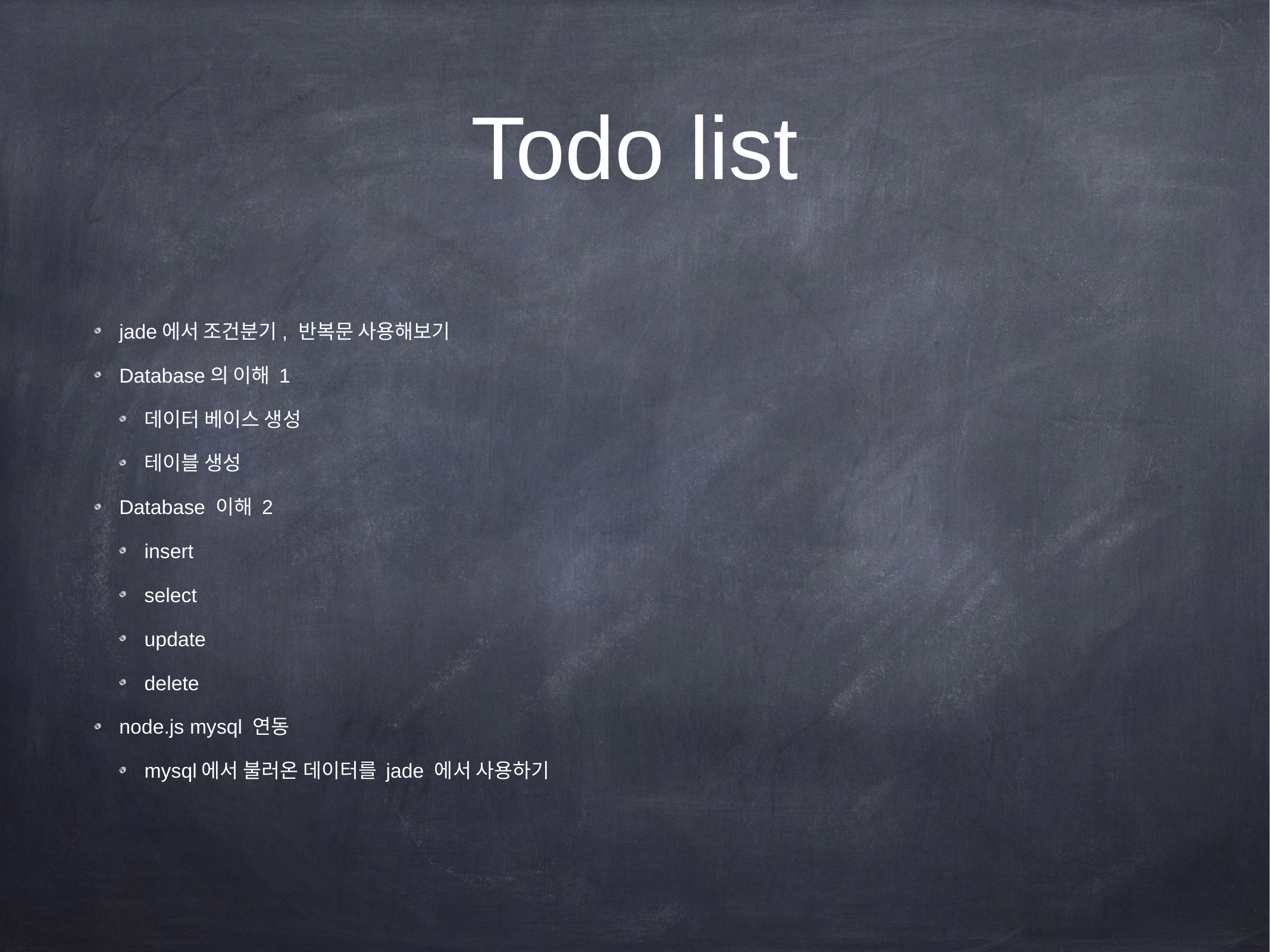

# Todo list
jade에서 조건분기, 반복문 사용해보기
Database의 이해 1
데이터 베이스 생성
테이블 생성
Database 이해 2
insert
select
update
delete
node.js mysql 연동
mysql에서 불러온 데이터를 jade 에서 사용하기